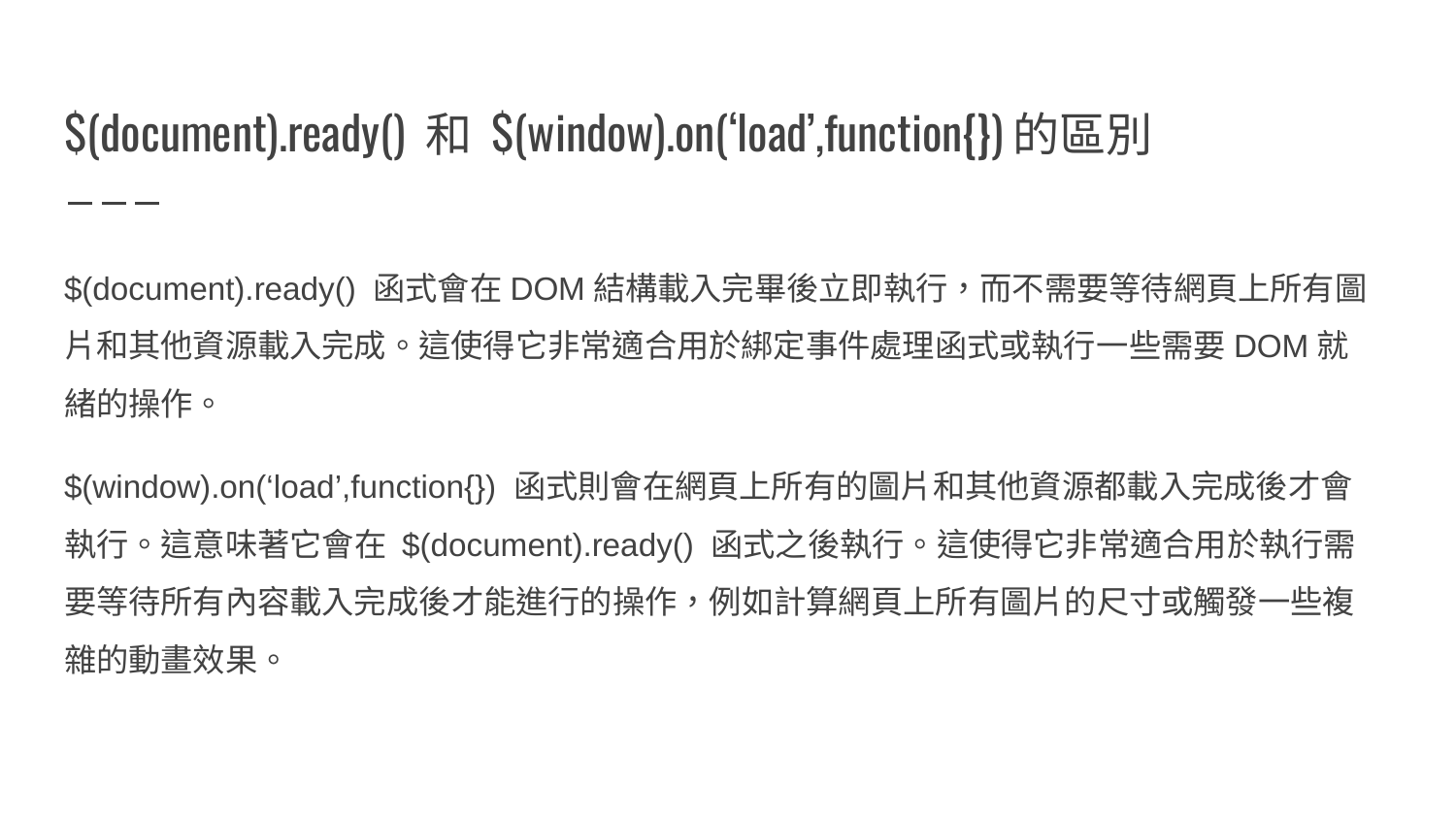

# $(document).ready() 和 $(window).on(‘load’,function{})的區別
$(document).ready() 函式會在DOM結構載入完畢後立即執行，而不需要等待網頁上所有圖片和其他資源載入完成。這使得它非常適合用於綁定事件處理函式或執行一些需要DOM就緒的操作。
$(window).on(‘load’,function{}) 函式則會在網頁上所有的圖片和其他資源都載入完成後才會執行。這意味著它會在 $(document).ready() 函式之後執行。這使得它非常適合用於執行需要等待所有內容載入完成後才能進行的操作，例如計算網頁上所有圖片的尺寸或觸發一些複雜的動畫效果。